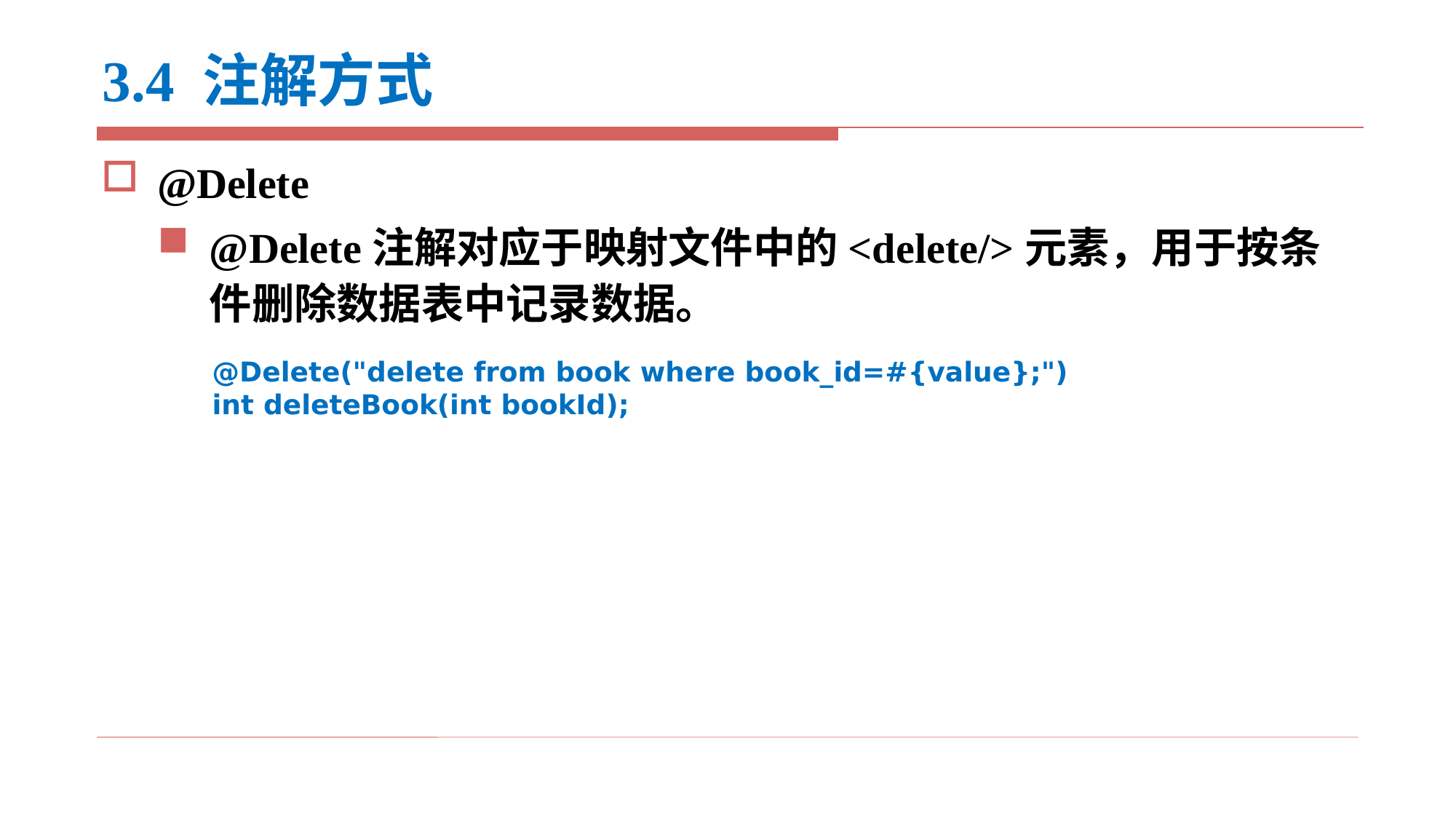

# 3.4 注解方式
@Delete
@Delete注解对应于映射文件中的<delete/>元素，用于按条件删除数据表中记录数据。
@Delete("delete from book where book_id=#{value};")
int deleteBook(int bookId);
54